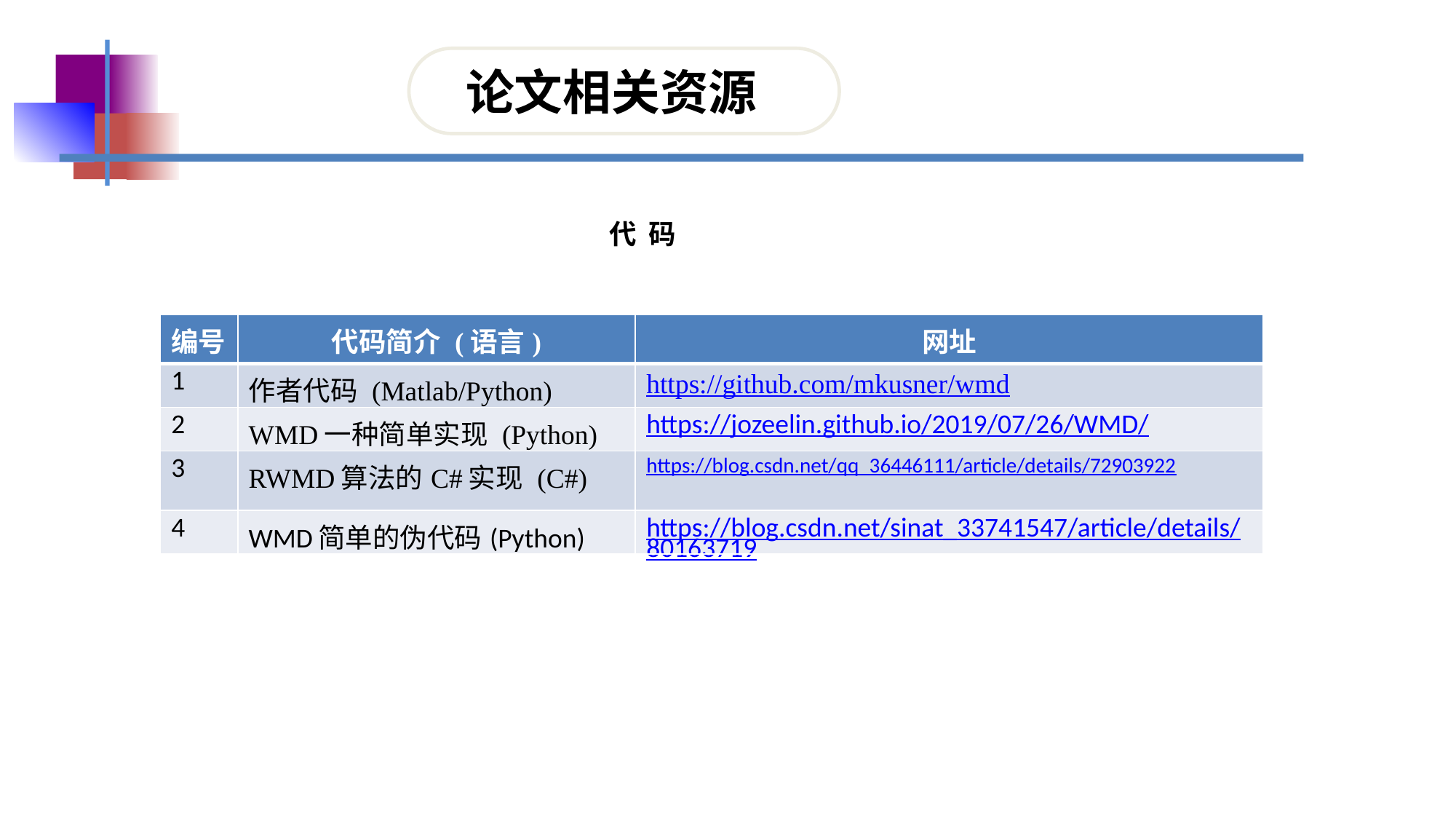

论文相关资源
代  码
| 编号 | 代码简介 (语言) | 网址 |
| --- | --- | --- |
| 1 | 作者代码 (Matlab/Python) | https://github.com/mkusner/wmd |
| 2 | WMD一种简单实现 (Python) | https://jozeelin.github.io/2019/07/26/WMD/ |
| 3 | RWMD算法的C#实现 (C#) | https://blog.csdn.net/qq\_36446111/article/details/72903922 |
| 4 | WMD简单的伪代码(Python) | https://blog.csdn.net/sinat\_33741547/article/details/80163719 |